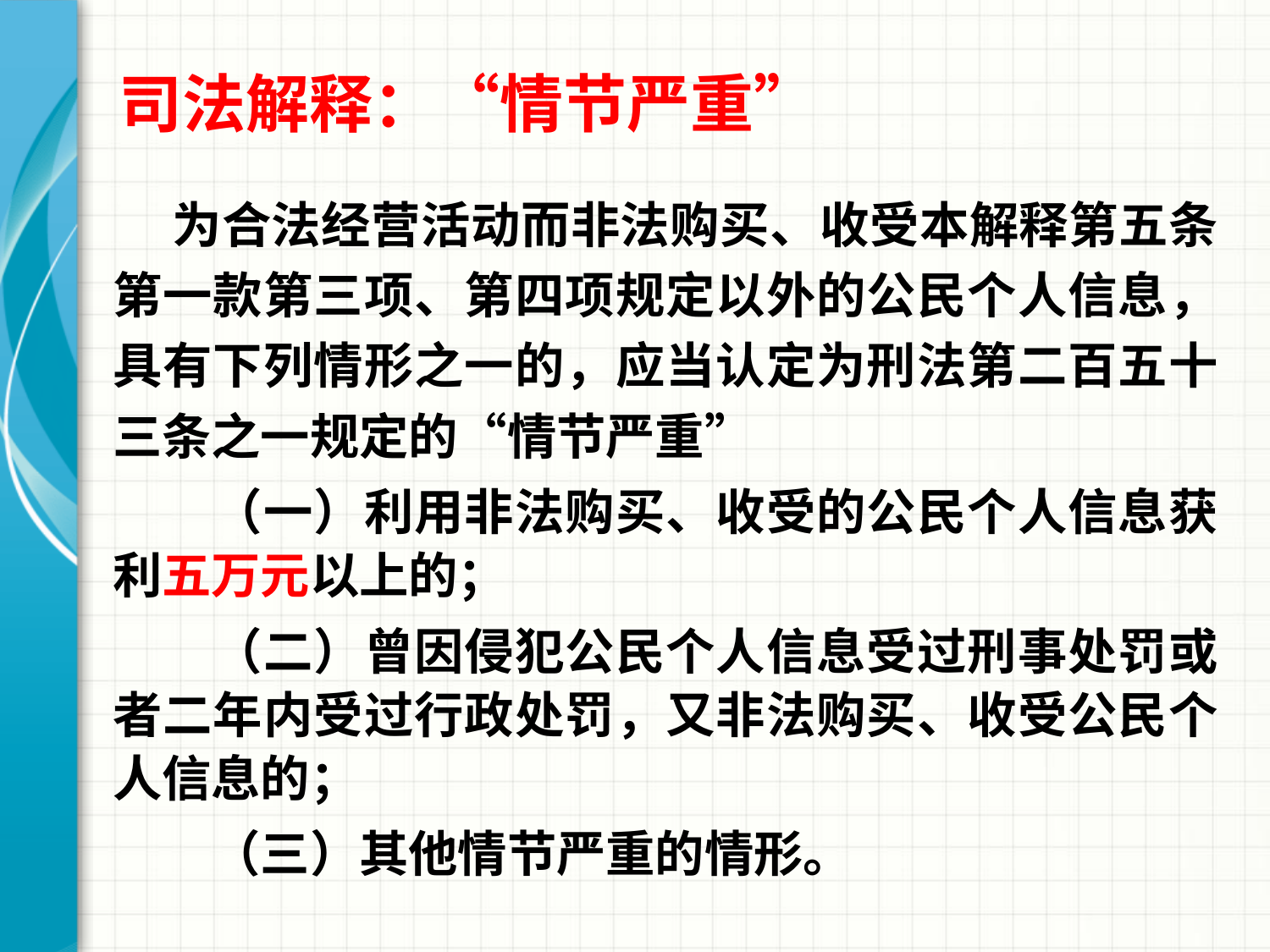

司法解释：“情节严重”
    为合法经营活动而非法购买、收受本解释第五条第一款第三项、第四项规定以外的公民个人信息，具有下列情形之一的，应当认定为刑法第二百五十三条之一规定的“情节严重”
　　（一）利用非法购买、收受的公民个人信息获利五万元以上的；
　　（二）曾因侵犯公民个人信息受过刑事处罚或者二年内受过行政处罚，又非法购买、收受公民个人信息的；
　　（三）其他情节严重的情形。